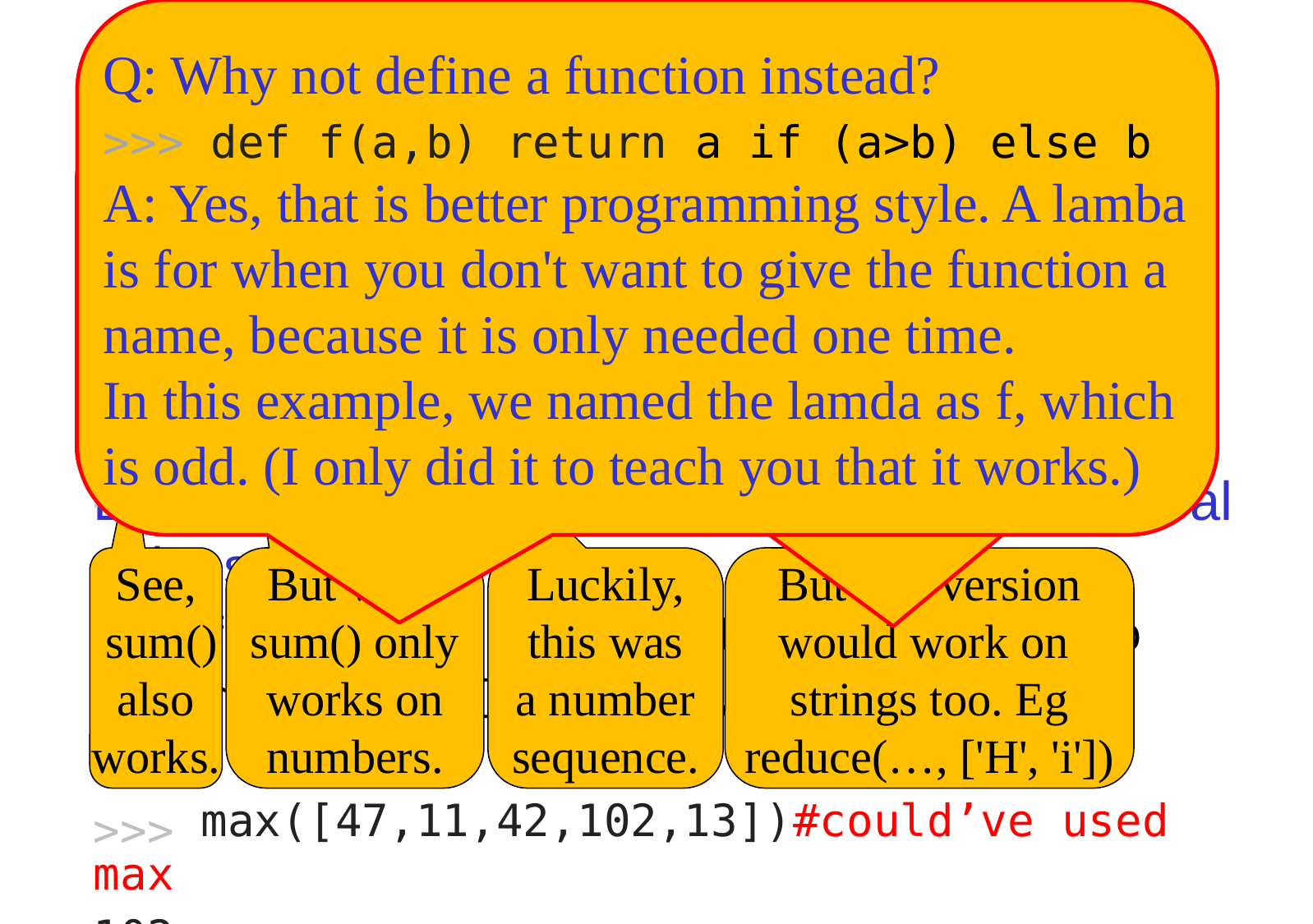

Other reduce + lambda examples
Q: Why not define a function instead?
>>> def f(a,b) return a if (a>b) else b
A: Yes, that is better programming style. A lamba is for when you don't want to give the function a name, because it is only needed one time.
In this example, we named the lamda as f, which is odd. (I only did it to teach you that it works.)
Remember this syntax?
It isn't Functional Programming, per se (本身). But it is often used in functional programming, because it avoids an if/else statement – and a purely functional program would only have function calls and returns (thus: no if statements).
Calculating the sum of numbers from 1 to 100:
>>> reduce(lambda x, y: x+y, range(1,101))
5050
>>> sum(range(1,101)) #Could’ve used sum()
5050
Determining the maximum of a list of numerical values by using reduce:
>>> f = lambda a,b: a if (a > b) else b
>>> reduce(f, [47,11,42,102,13])
102
>>> max([47,11,42,102,13])#could’ve used max
102
>>>

>>>

>>>
Luckily, this was a number
sequence.
See,
 sum()
also
works.
But wait. sum() only works on
numbers.
But this version
would work on
strings too. Eg
reduce(…, ['H', 'i'])
>>>
>>>

>>>